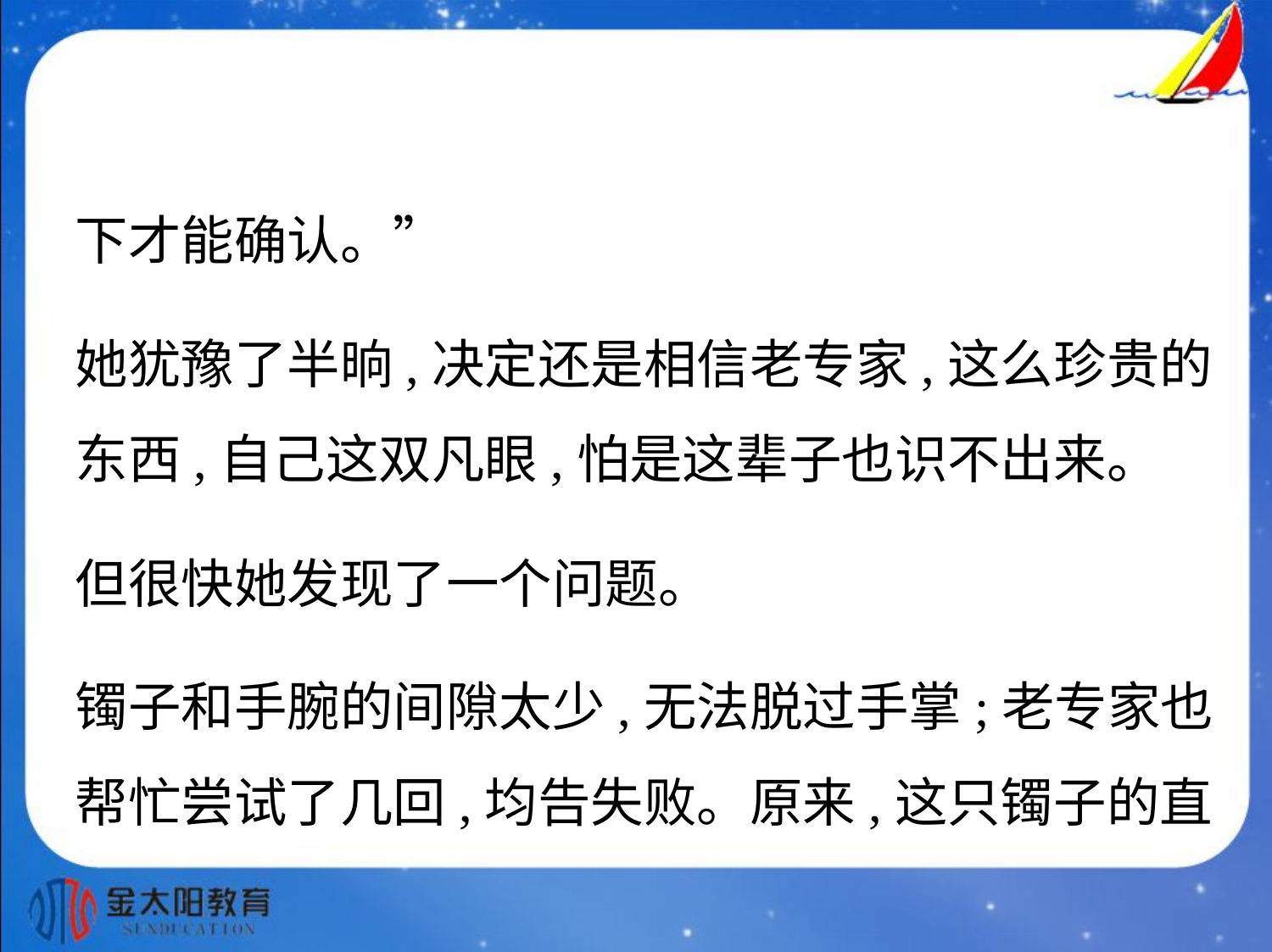

下才能确认。”
她犹豫了半晌,决定还是相信老专家,这么珍贵的
东西,自己这双凡眼,怕是这辈子也识不出来。
但很快她发现了一个问题。
镯子和手腕的间隙太少,无法脱过手掌;老专家也
帮忙尝试了几回,均告失败。原来,这只镯子的直